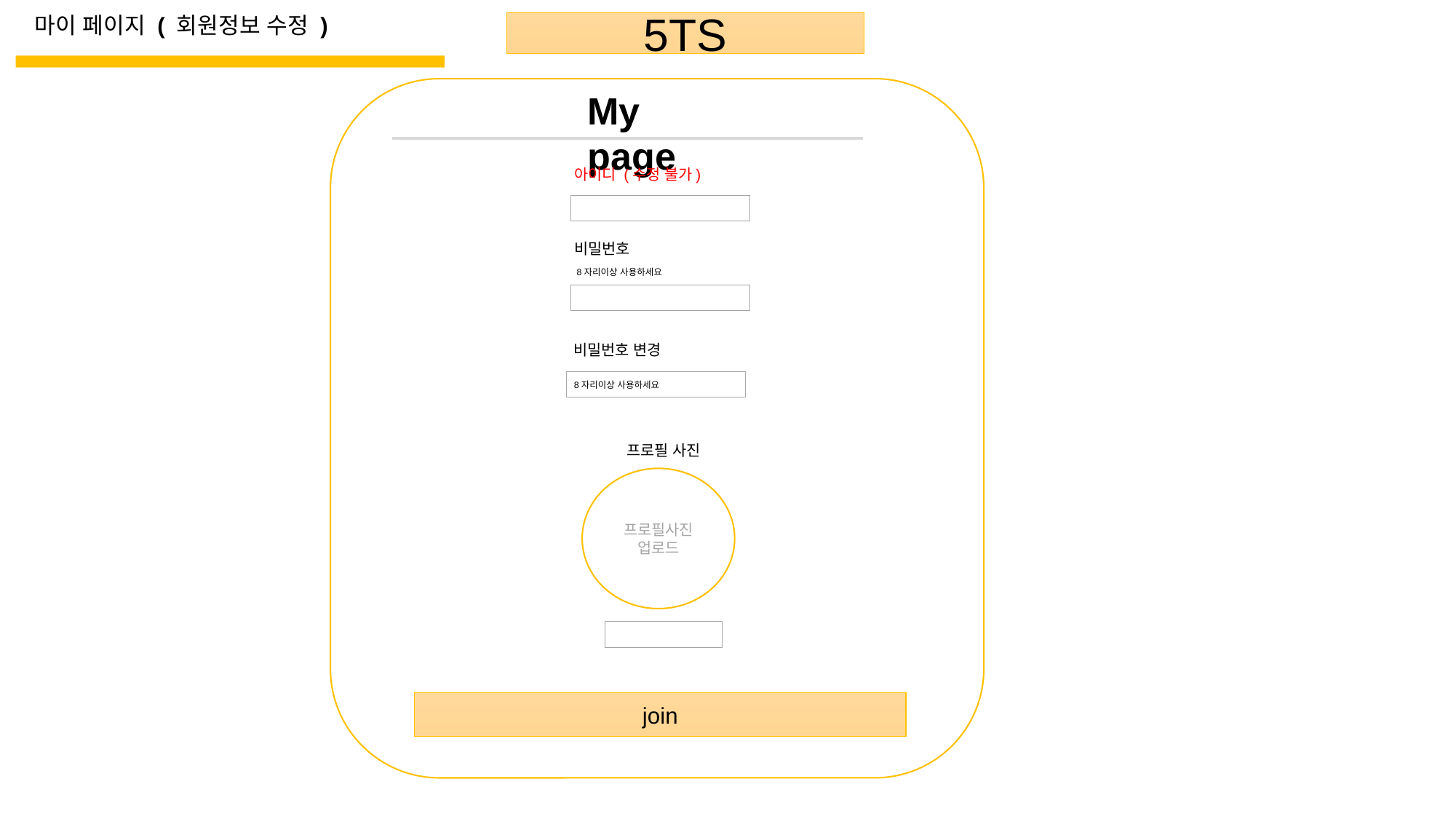

# 마이 페이지 ( 회원정보 수정 )
5TS

My page

아이디 (수정 불가)

비밀번호
8자리이상 사용하세요

비밀번호 변경

8자리이상 사용하세요
프로필 사진
프로필사진 업로드

join